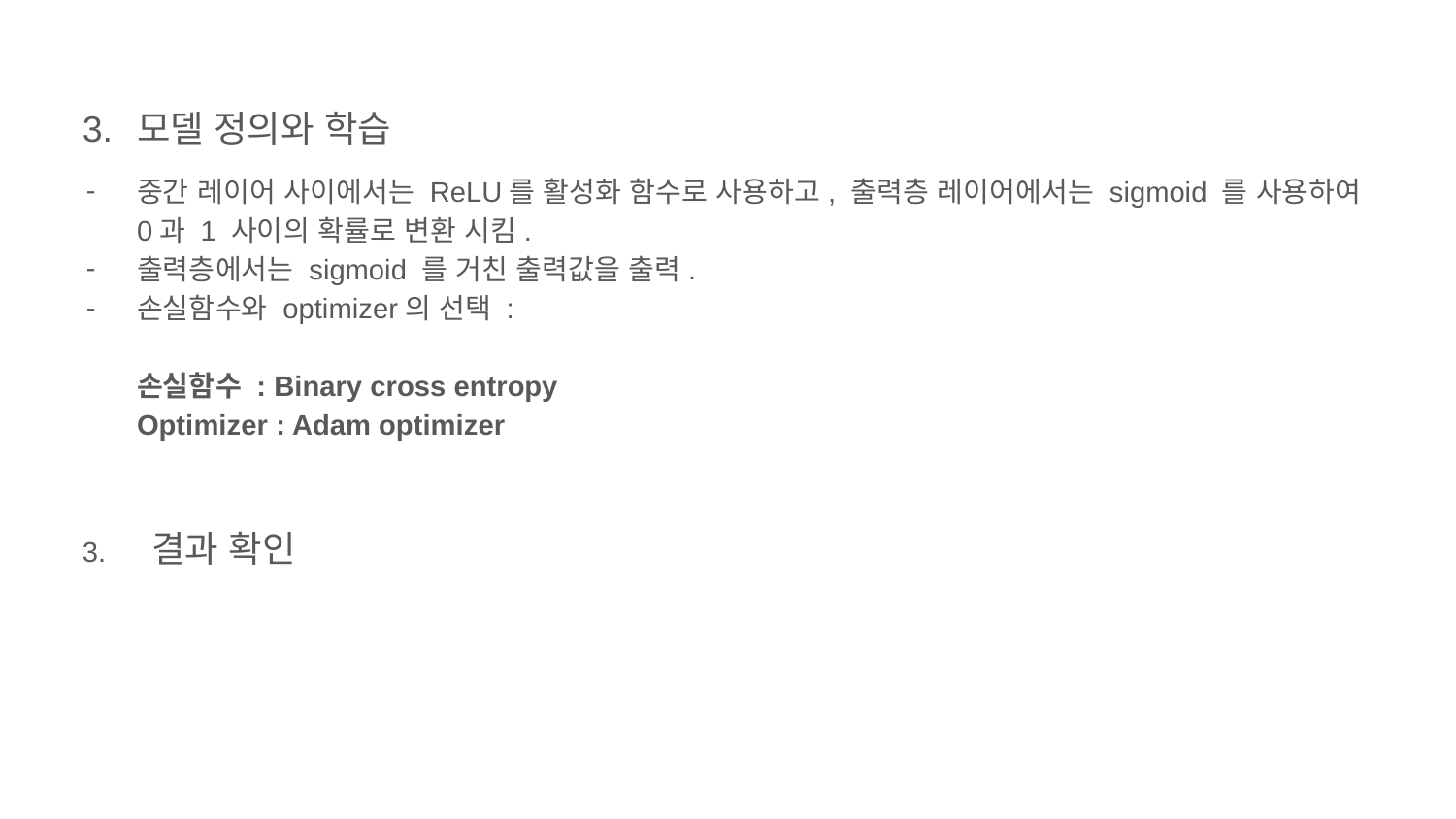

모델 정의와 학습
중간 레이어 사이에서는 ReLU를 활성화 함수로 사용하고, 출력층 레이어에서는 sigmoid 를 사용하여
0과 1 사이의 확률로 변환 시킴.
출력층에서는 sigmoid 를 거친 출력값을 출력.
손실함수와 optimizer의 선택 :
손실함수 : Binary cross entropy
Optimizer : Adam optimizer
 결과 확인